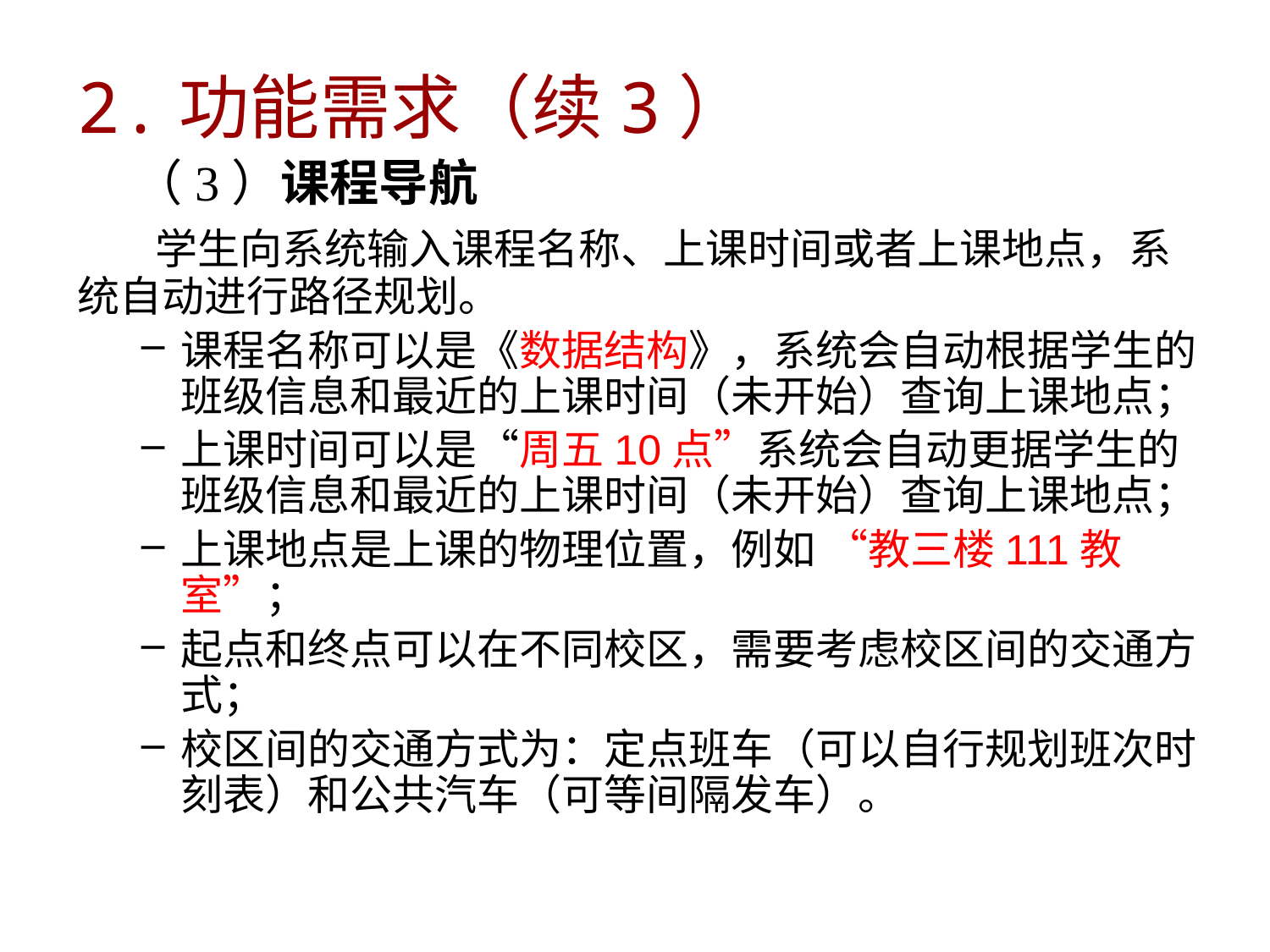

2.功能需求（续3）
    （3）课程导航
      学生向系统输入课程名称、上课时间或者上课地点，系统自动进行路径规划。
课程名称可以是《数据结构》，系统会自动根据学生的班级信息和最近的上课时间（未开始）查询上课地点；
上课时间可以是“周五10点”系统会自动更据学生的班级信息和最近的上课时间（未开始）查询上课地点；
上课地点是上课的物理位置，例如 “教三楼111教室”；
起点和终点可以在不同校区，需要考虑校区间的交通方式；
校区间的交通方式为：定点班车（可以自行规划班次时刻表）和公共汽车（可等间隔发车）。